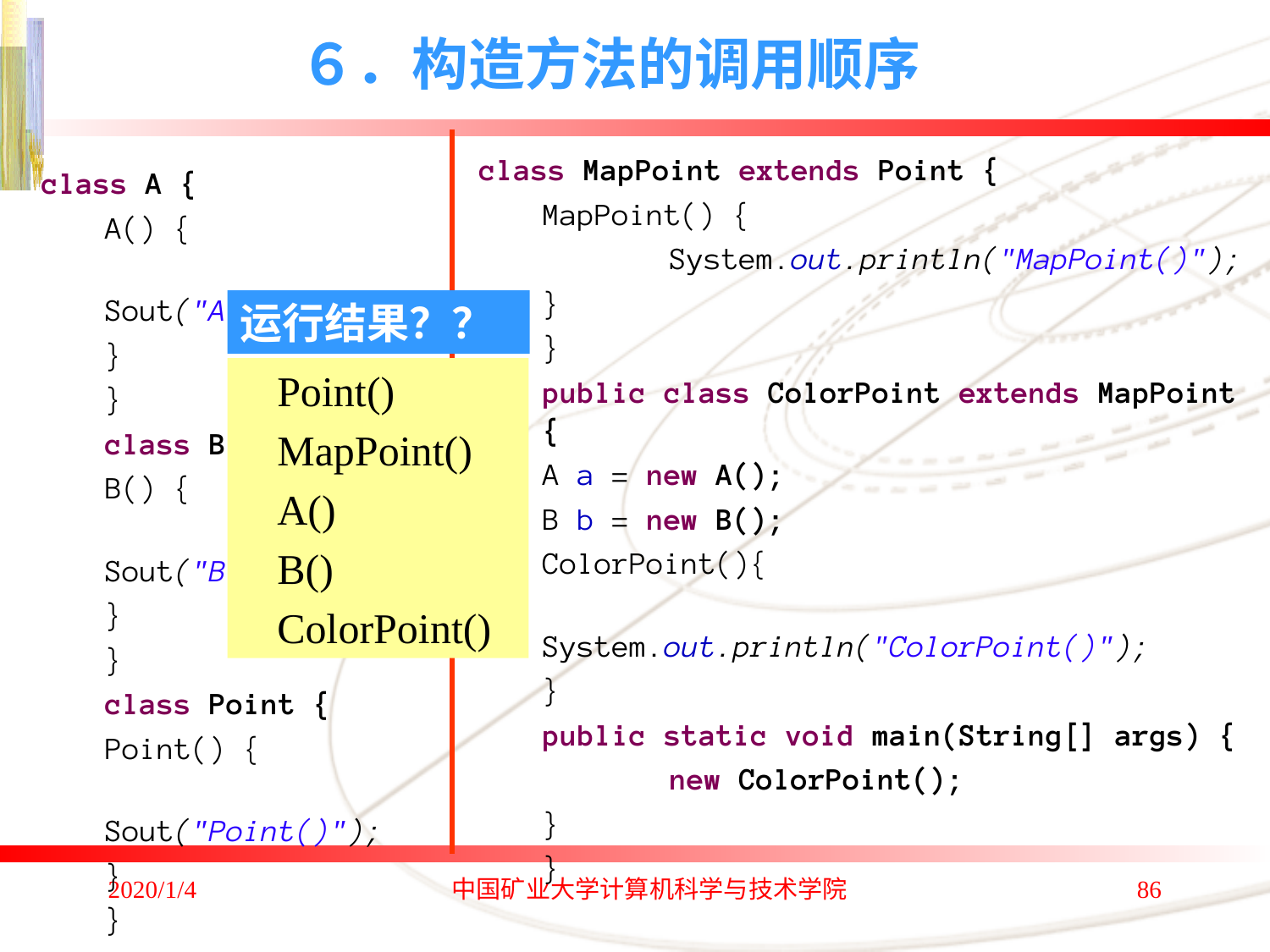

# ６．构造方法的调用顺序
class MapPoint extends Point {
MapPoint() {
	System.out.println("MapPoint()");
}
}
public class ColorPoint extends MapPoint {
A a = new A();
B b = new B();
ColorPoint(){
	System.out.println("ColorPoint()");
}
public static void main(String[] args) {
	new ColorPoint();
}
}
class A {
A() {
	Sout("A()");
}
}
class B {
B() {
	Sout("B()");
}
}
class Point {
Point() {
	Sout("Point()");
}
}
运行结果？？
Point()
MapPoint()
A()
B()
ColorPoint()
2020/1/4
中国矿业大学计算机科学与技术学院
86